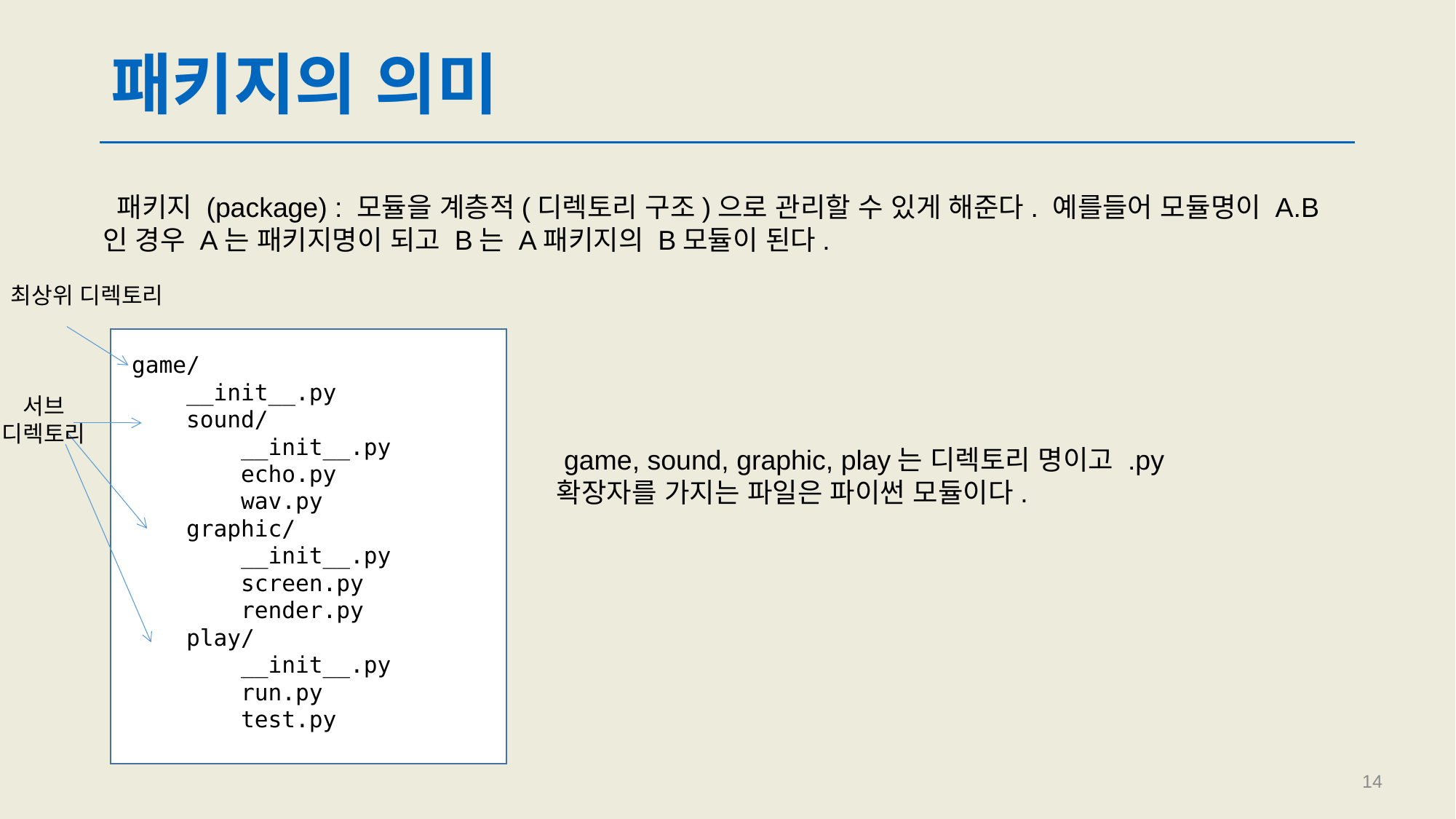

# 패키지의 의미
 패키지 (package) : 모듈을 계층적(디렉토리 구조)으로 관리할 수 있게 해준다. 예를들어 모듈명이 A.B 인 경우 A는 패키지명이 되고 B는 A패키지의 B모듈이 된다.
최상위 디렉토리
game/
    __init__.py
    sound/
        __init__.py
        echo.py
        wav.py
    graphic/
        __init__.py
        screen.py
        render.py
    play/
        __init__.py
        run.py
        test.py
서브
디렉토리
 game, sound, graphic, play는 디렉토리 명이고 .py 확장자를 가지는 파일은 파이썬 모듈이다.
14